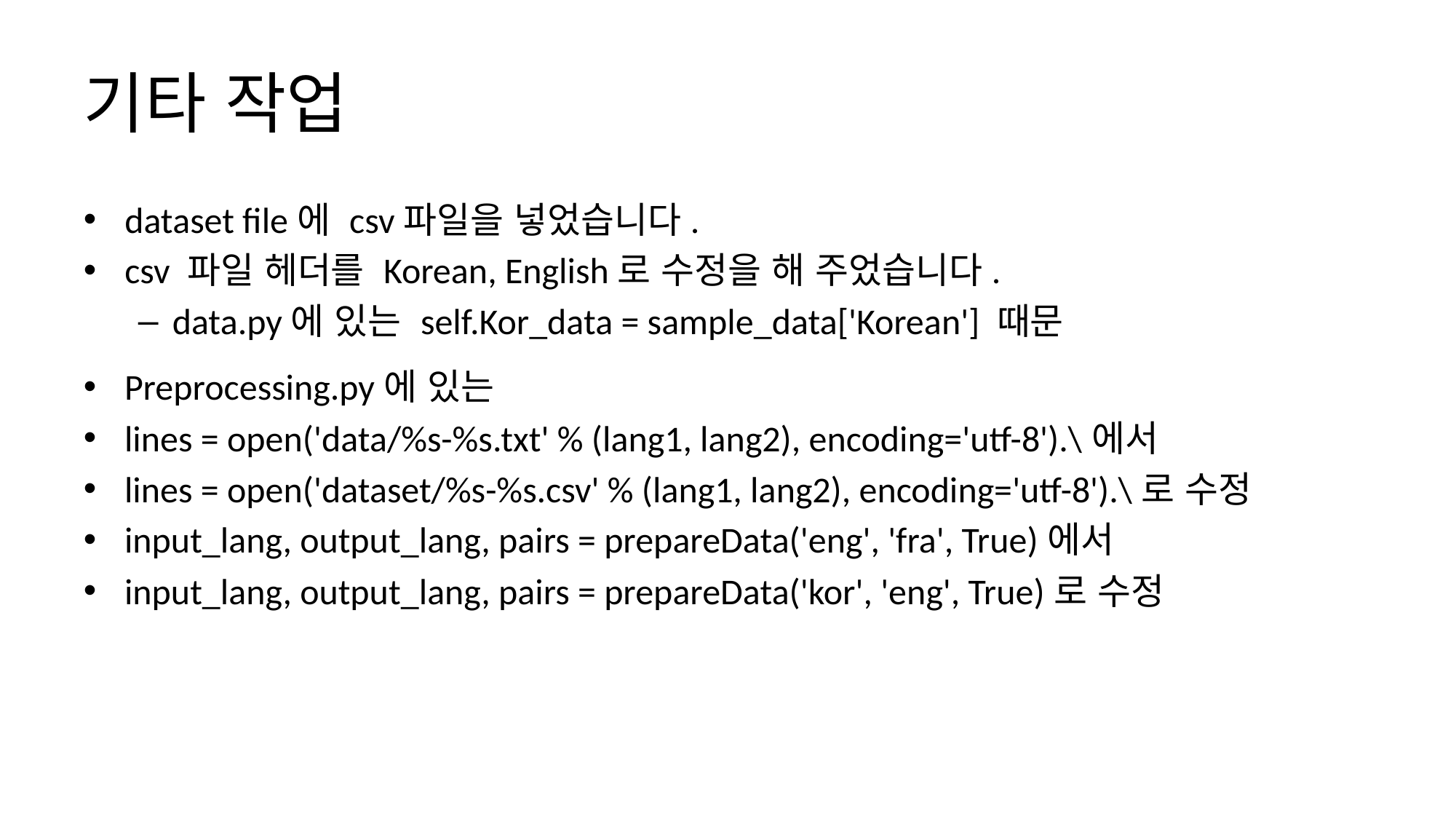

# 기타 작업
dataset file에 csv파일을 넣었습니다.
csv 파일 헤더를 Korean, English로 수정을 해 주었습니다.
data.py에 있는 self.Kor_data = sample_data['Korean'] 때문

Preprocessing.py에 있는
lines = open('data/%s-%s.txt' % (lang1, lang2), encoding='utf-8').\에서
lines = open('dataset/%s-%s.csv' % (lang1, lang2), encoding='utf-8').\로 수정
input_lang, output_lang, pairs = prepareData('eng', 'fra', True)에서
input_lang, output_lang, pairs = prepareData('kor', 'eng', True)로 수정